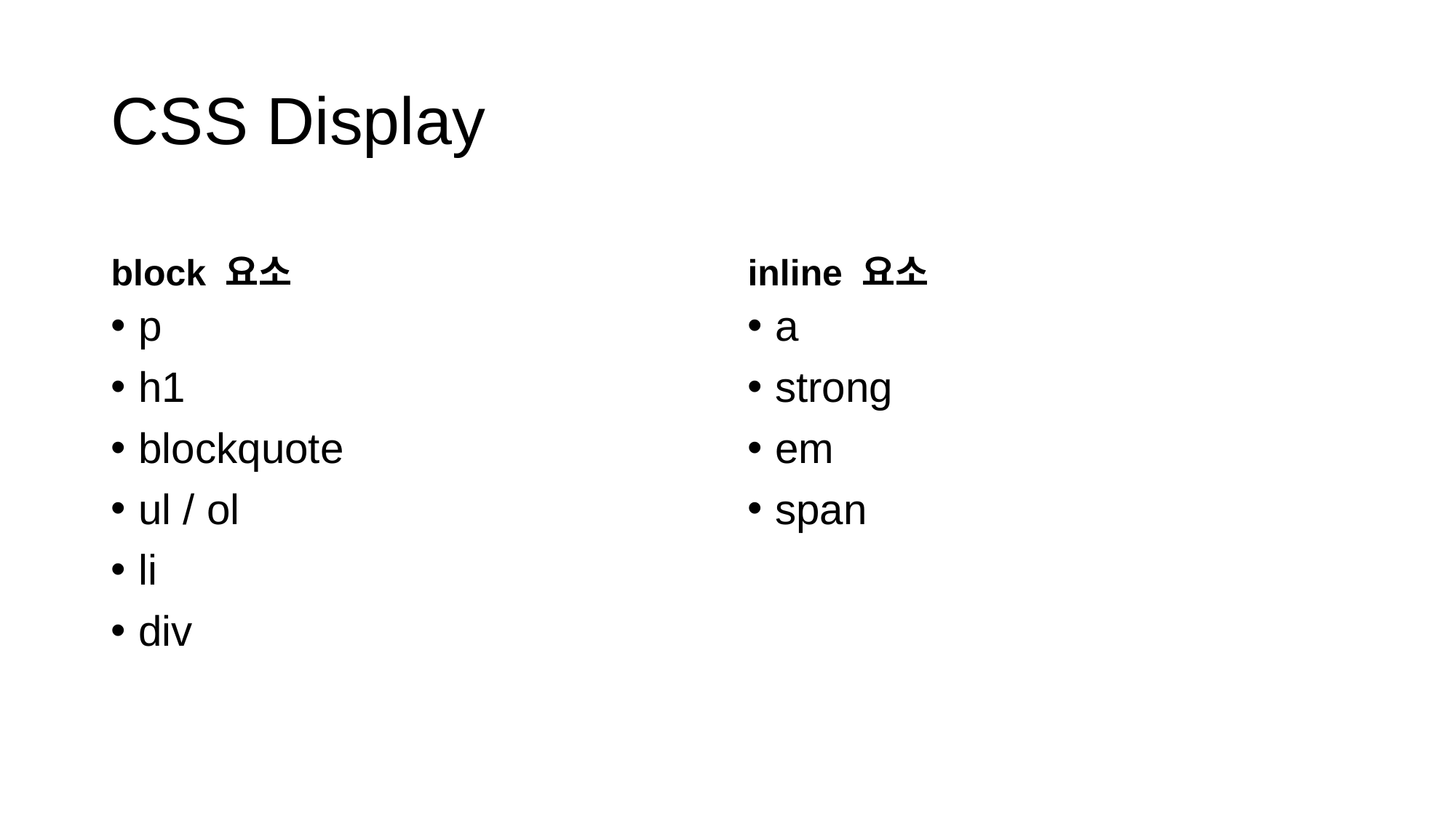

# CSS Display
block 요소
inline 요소
p
h1
blockquote
ul / ol
li
div
a
strong
em
span